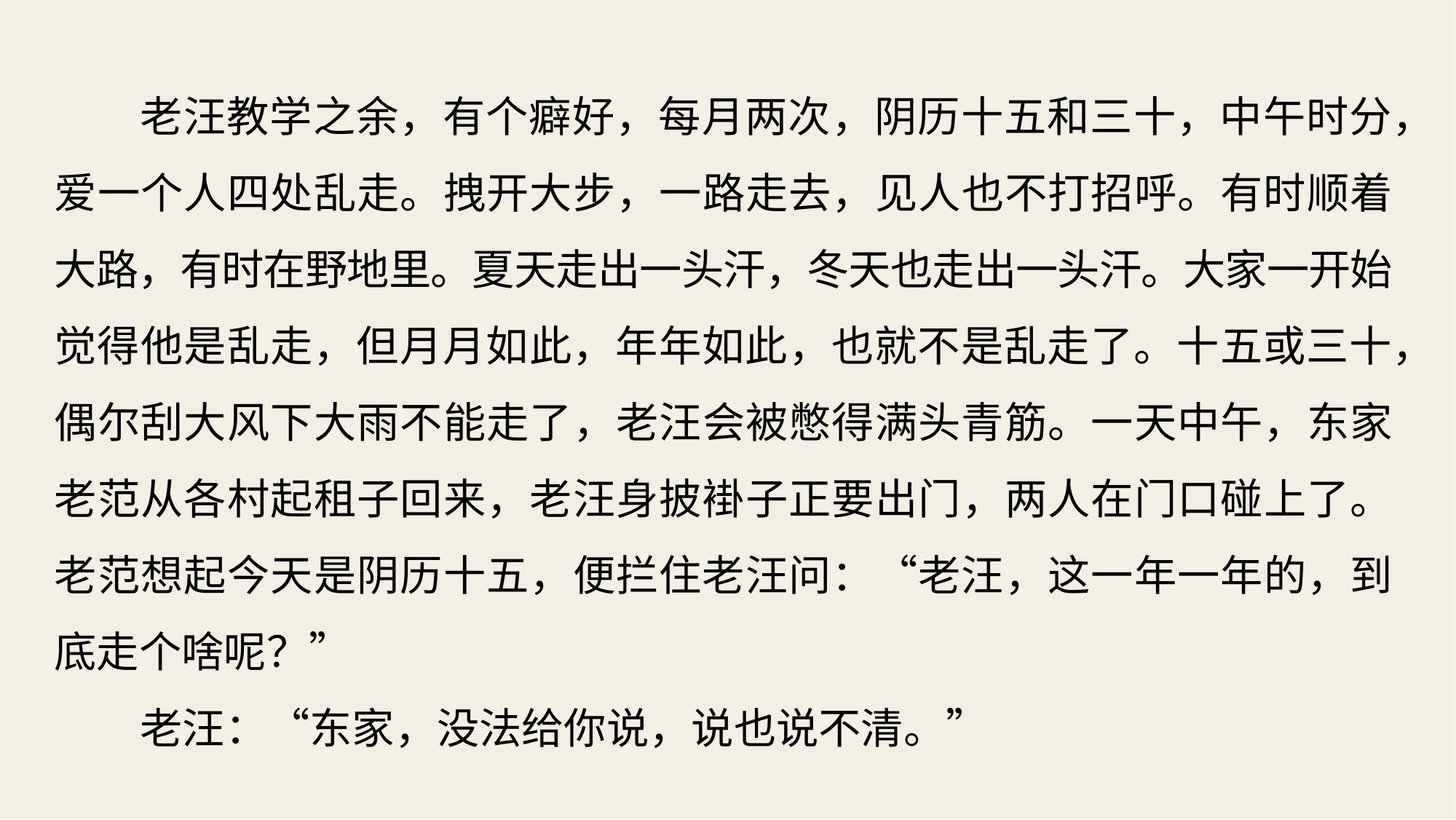

老汪教学之余，有个癖好，每月两次，阴历十五和三十，中午时分，爱一个人四处乱走。拽开大步，一路走去，见人也不打招呼。有时顺着大路，有时在野地里。夏天走出一头汗，冬天也走出一头汗。大家一开始觉得他是乱走，但月月如此，年年如此，也就不是乱走了。十五或三十，偶尔刮大风下大雨不能走了，老汪会被憋得满头青筋。一天中午，东家老范从各村起租子回来，老汪身披褂子正要出门，两人在门口碰上了。老范想起今天是阴历十五，便拦住老汪问：“老汪，这一年一年的，到底走个啥呢？”
老汪：“东家，没法给你说，说也说不清。”